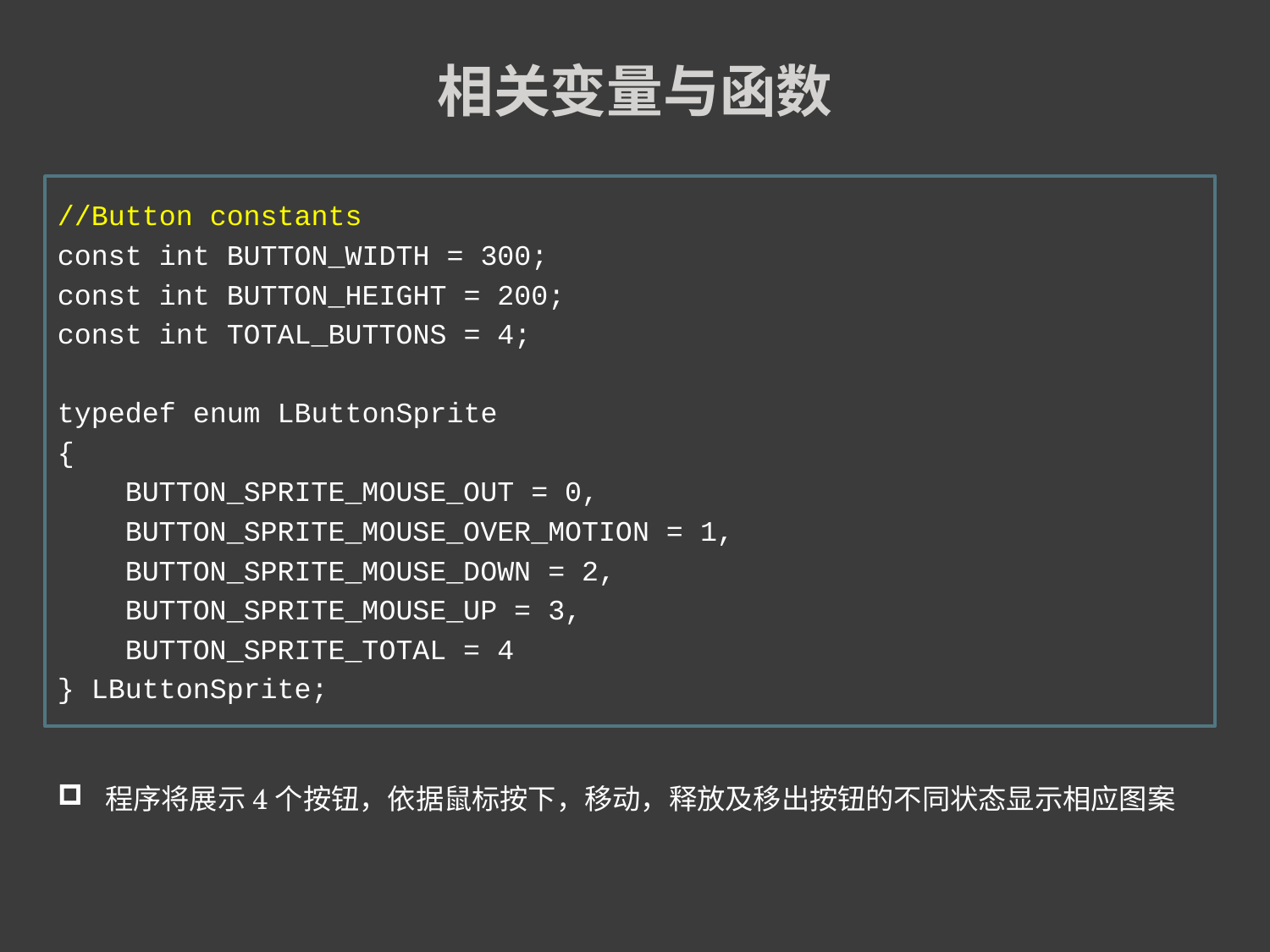

相关变量与函数
//Button constants
const int BUTTON_WIDTH = 300;
const int BUTTON_HEIGHT = 200;
const int TOTAL_BUTTONS = 4;

typedef enum LButtonSprite
{
    BUTTON_SPRITE_MOUSE_OUT = 0,
    BUTTON_SPRITE_MOUSE_OVER_MOTION = 1,
    BUTTON_SPRITE_MOUSE_DOWN = 2,
    BUTTON_SPRITE_MOUSE_UP = 3,
    BUTTON_SPRITE_TOTAL = 4
} LButtonSprite;

程序将展示4个按钮，依据鼠标按下，移动，释放及移出按钮的不同状态显示相应图案